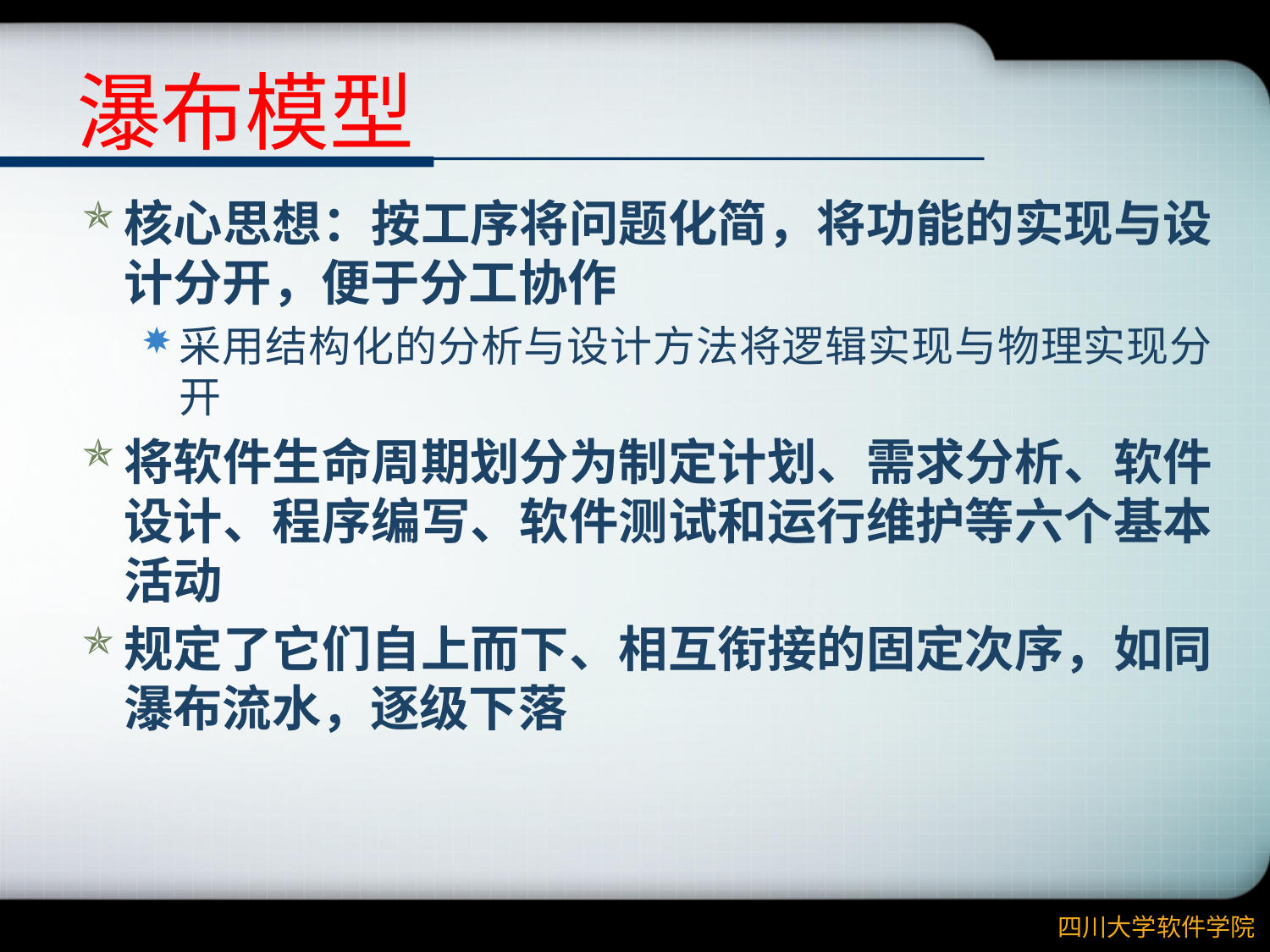

# 瀑布模型
核心思想：按工序将问题化简，将功能的实现与设计分开，便于分工协作
采用结构化的分析与设计方法将逻辑实现与物理实现分开
将软件生命周期划分为制定计划、需求分析、软件设计、程序编写、软件测试和运行维护等六个基本活动
规定了它们自上而下、相互衔接的固定次序，如同瀑布流水，逐级下落